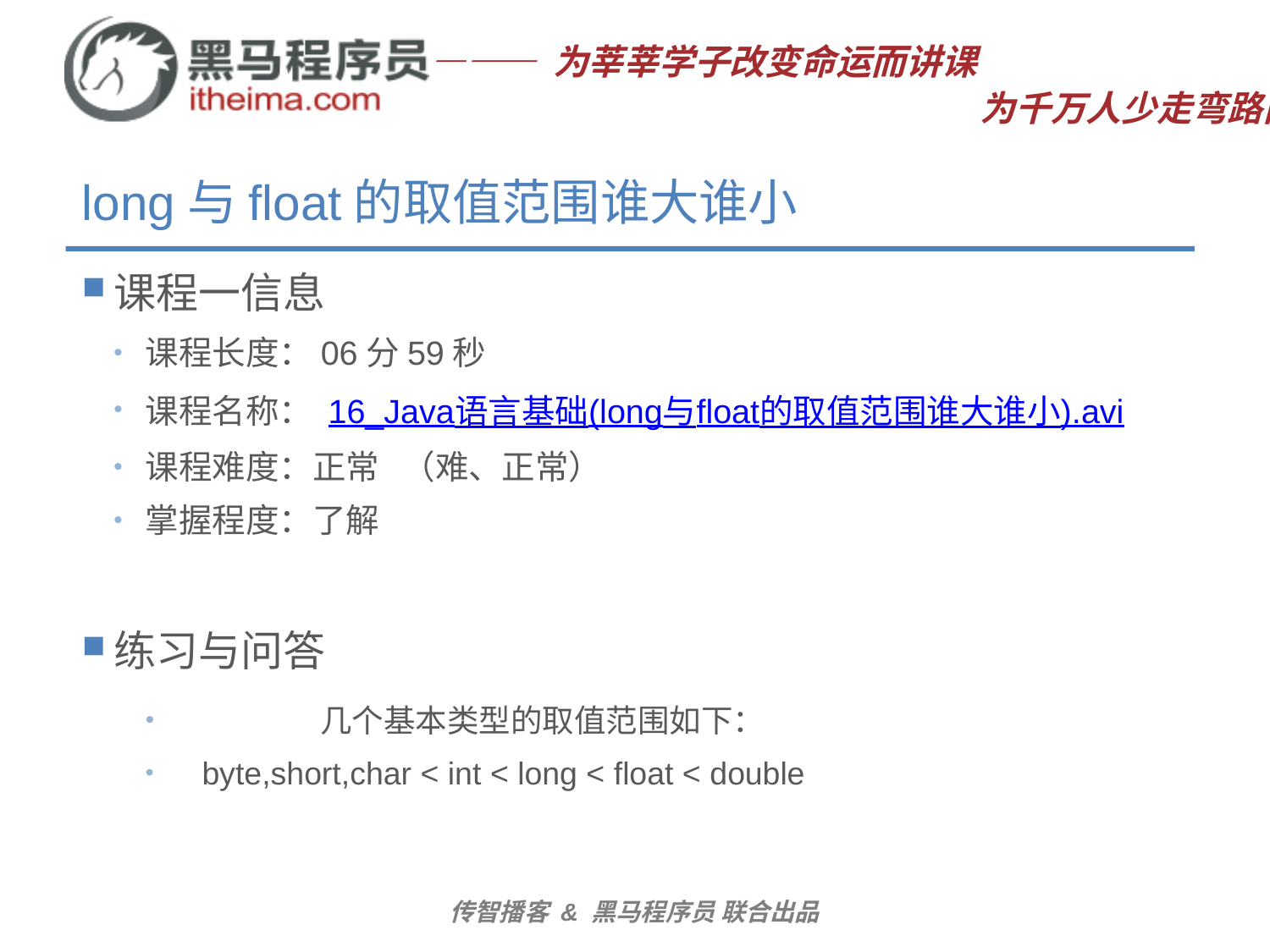

# long与float的取值范围谁大谁小
课程一信息
课程长度：06分59秒
课程名称： 16_Java语言基础(long与float的取值范围谁大谁小).avi
课程难度：正常   （难、正常）
掌握程度：了解

练习与问答
	几个基本类型的取值范围如下：
 byte,short,char < int < long < float < double